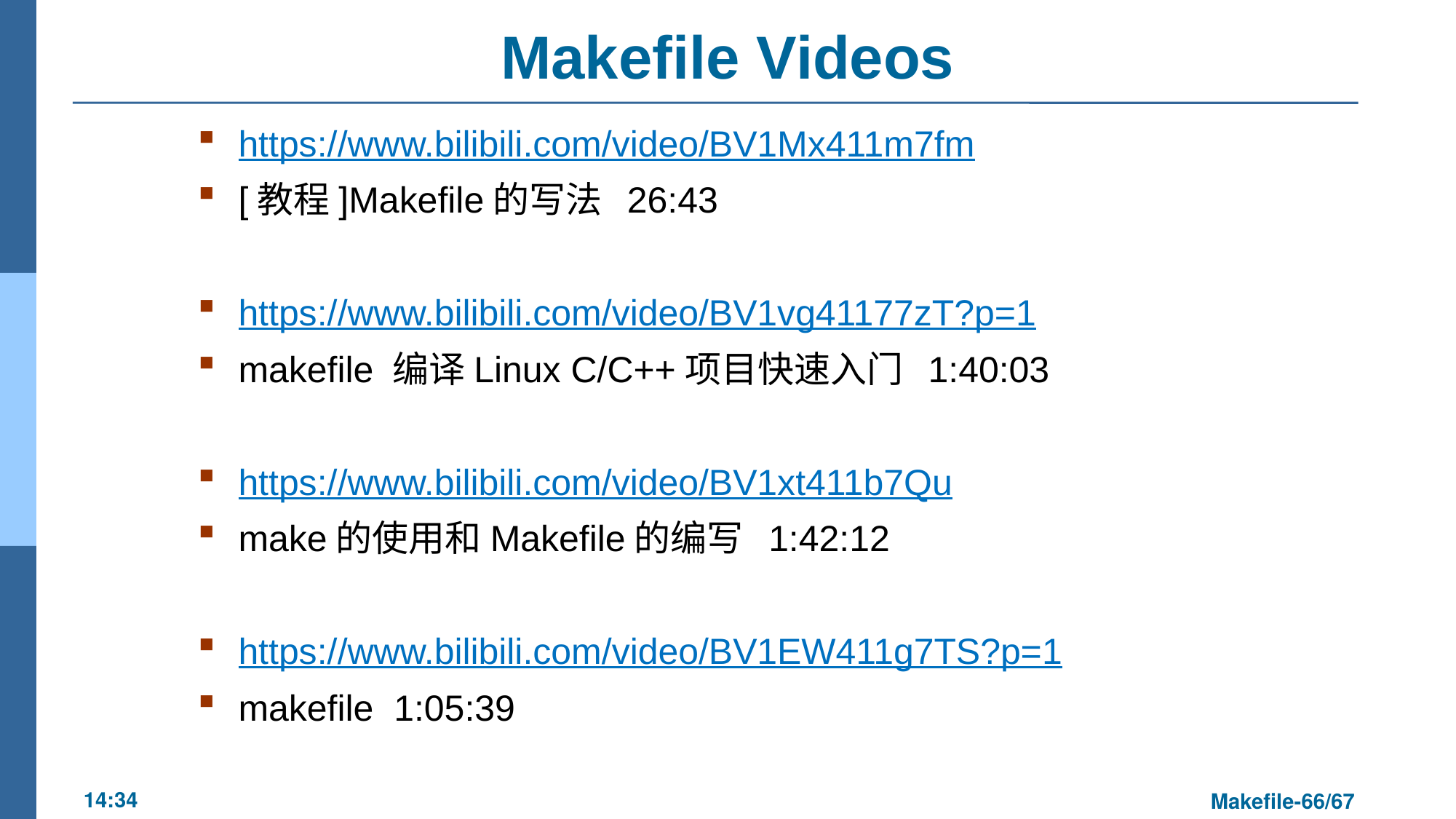

# Makefile Videos
https://www.bilibili.com/video/BV1Mx411m7fm
[教程]Makefile的写法  26:43

https://www.bilibili.com/video/BV1vg41177zT?p=1
makefile 编译Linux C/C++项目快速入门  1:40:03

https://www.bilibili.com/video/BV1xt411b7Qu
make的使用和Makefile的编写  1:42:12

https://www.bilibili.com/video/BV1EW411g7TS?p=1
makefile  1:05:39